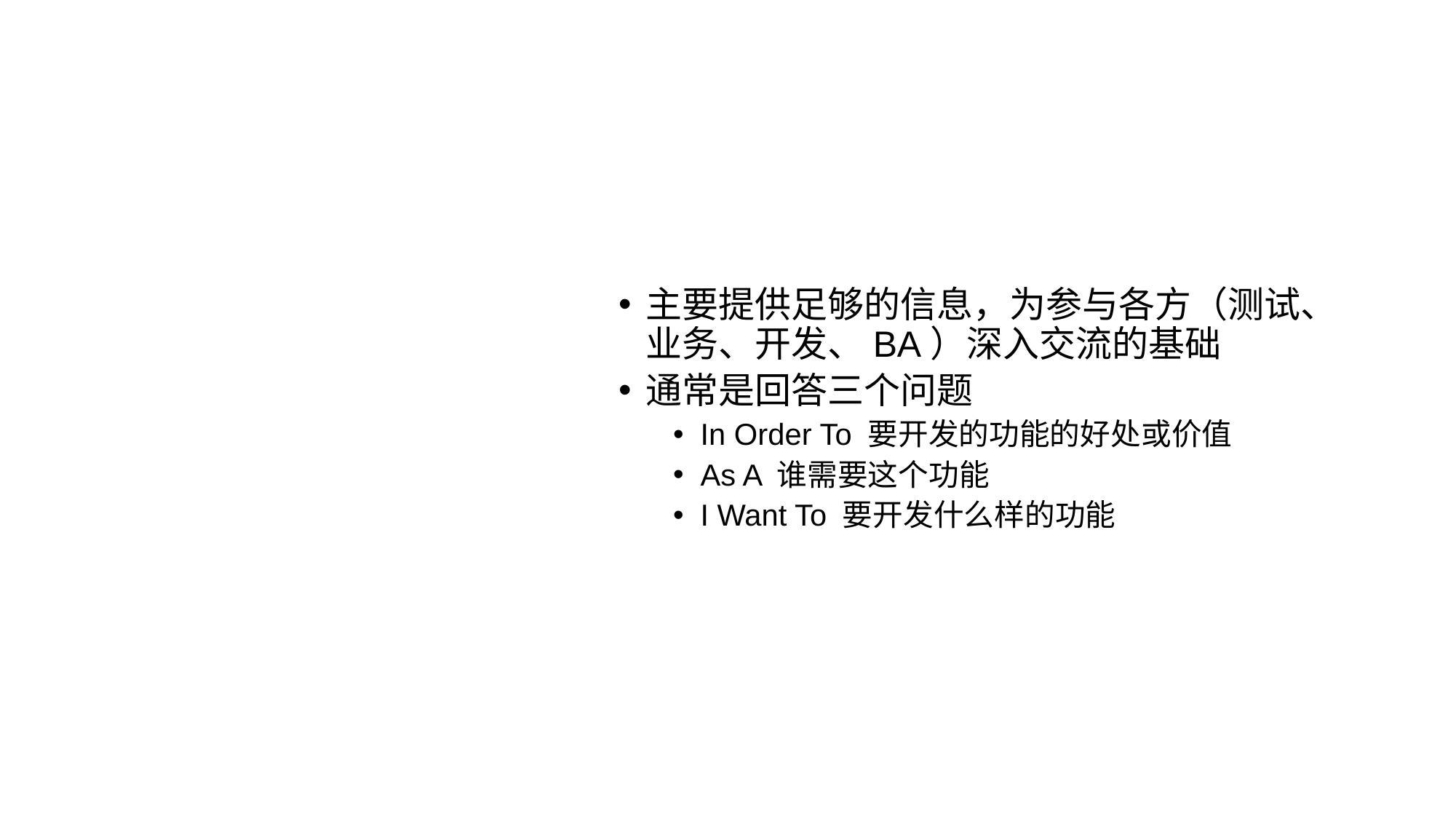

主要提供足够的信息，为参与各方（测试、业务、开发、BA）深入交流的基础
通常是回答三个问题
In Order To 要开发的功能的好处或价值
As A 谁需要这个功能
I Want To 要开发什么样的功能
# 叙述